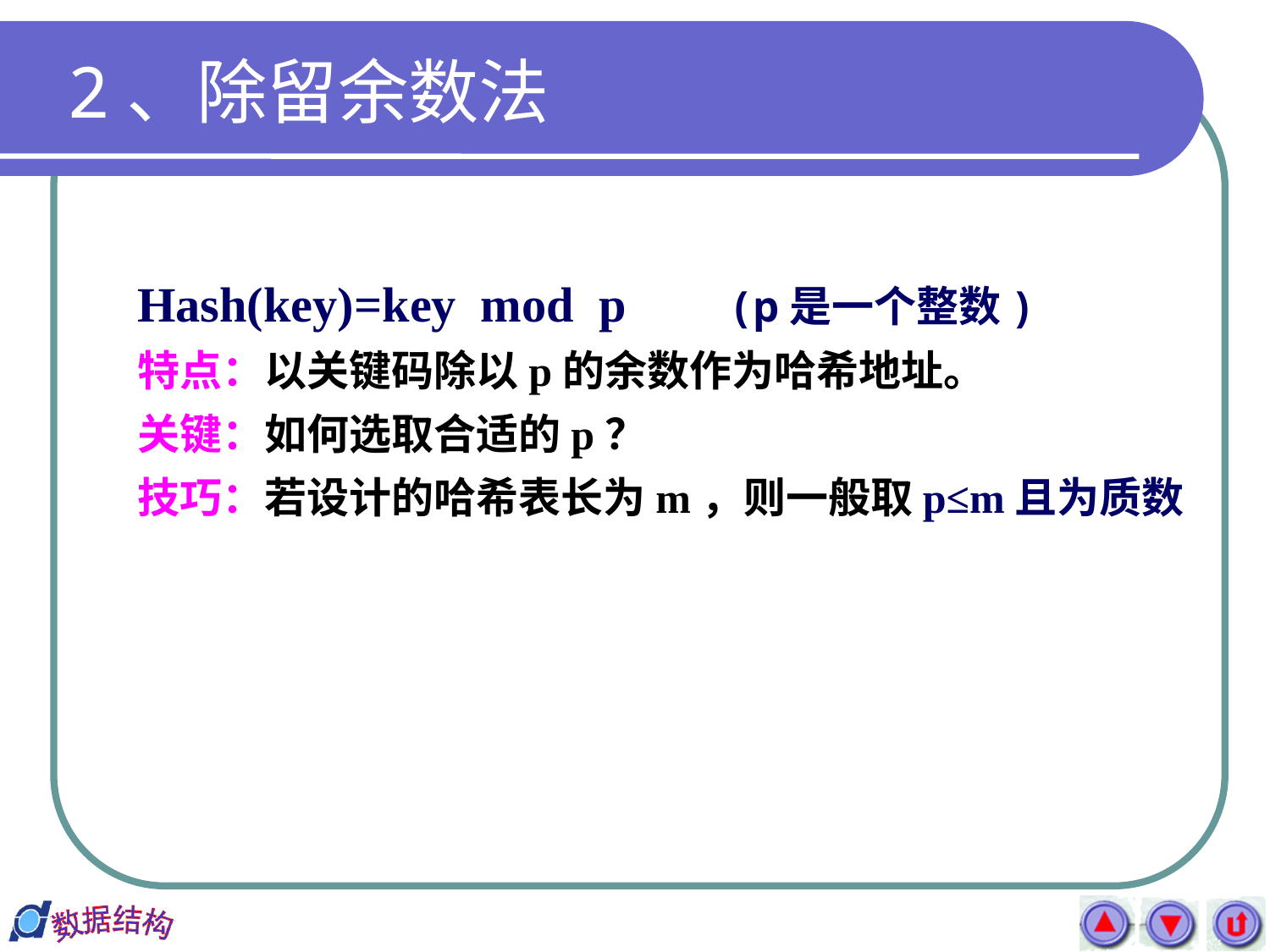

# 2、除留余数法
Hash(key)=key  mod  p    (p是一个整数)
特点：以关键码除以p的余数作为哈希地址。
关键：如何选取合适的p？
技巧：若设计的哈希表长为m，则一般取p≤m且为质数